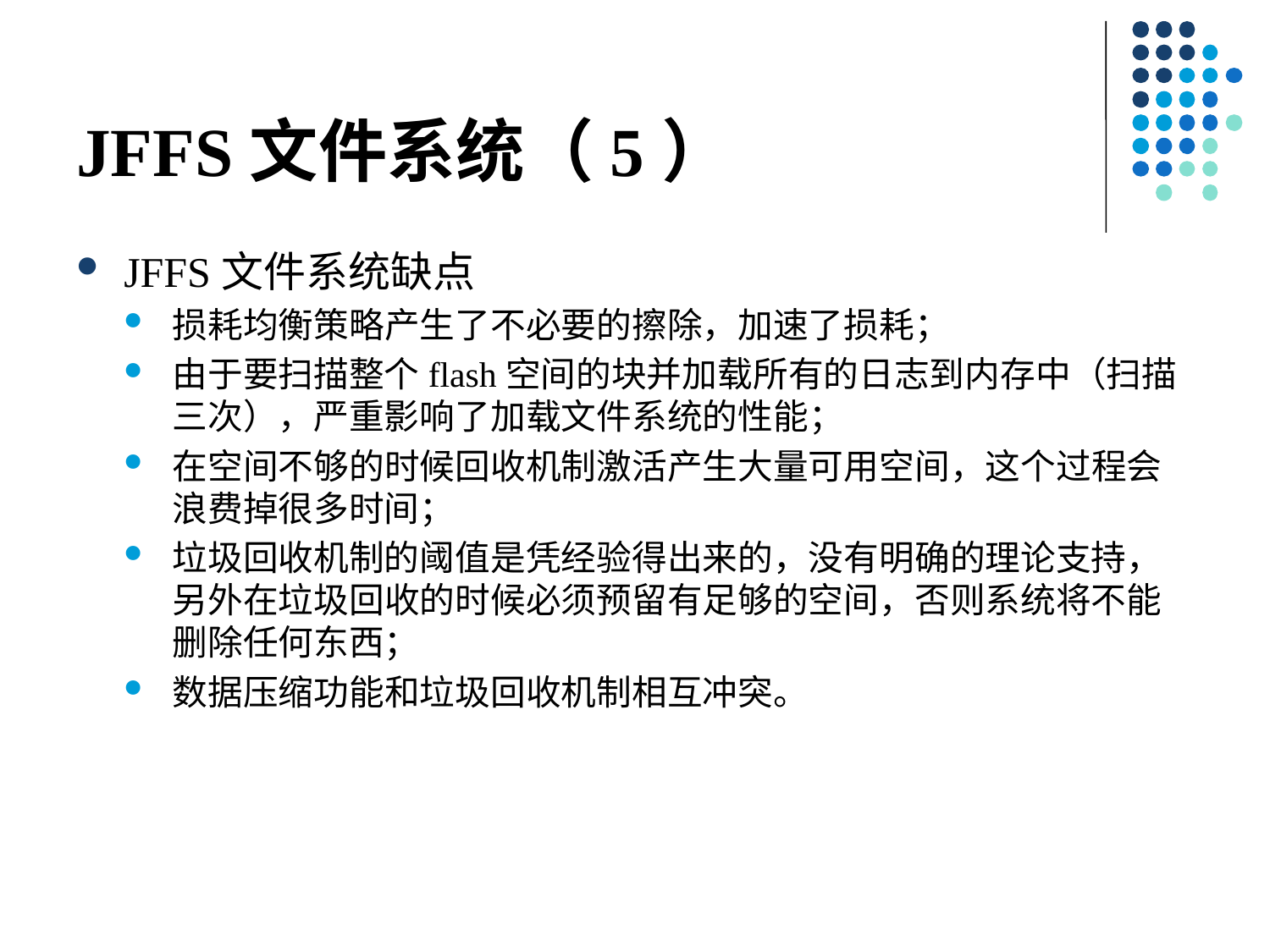

# JFFS文件系统（5）
JFFS文件系统缺点
损耗均衡策略产生了不必要的擦除，加速了损耗；
由于要扫描整个flash空间的块并加载所有的日志到内存中（扫描三次），严重影响了加载文件系统的性能；
在空间不够的时候回收机制激活产生大量可用空间，这个过程会浪费掉很多时间；
垃圾回收机制的阈值是凭经验得出来的，没有明确的理论支持，另外在垃圾回收的时候必须预留有足够的空间，否则系统将不能删除任何东西；
数据压缩功能和垃圾回收机制相互冲突。